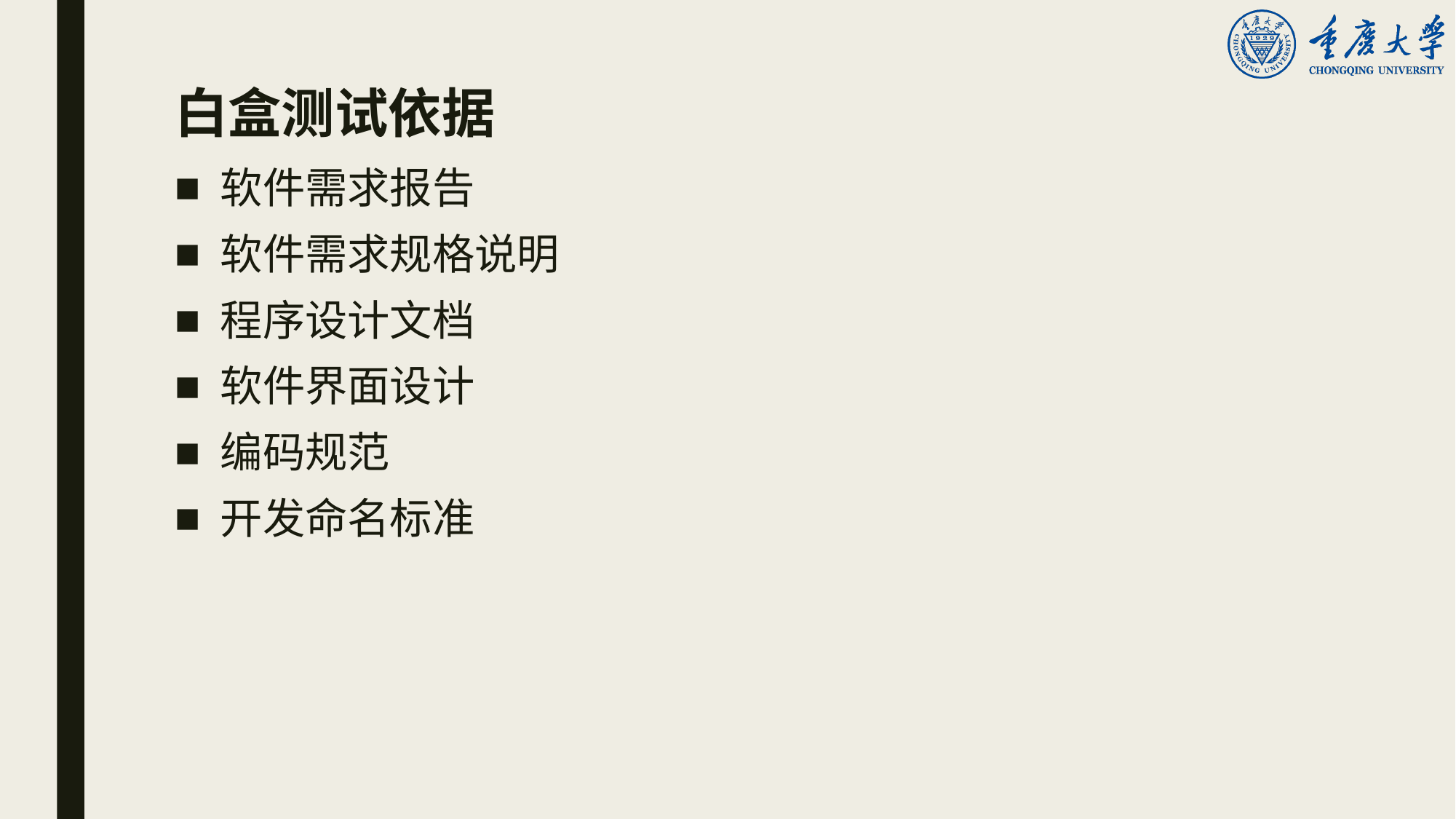

# 白盒测试依据
软件需求报告
软件需求规格说明
程序设计文档
软件界面设计
编码规范
开发命名标准